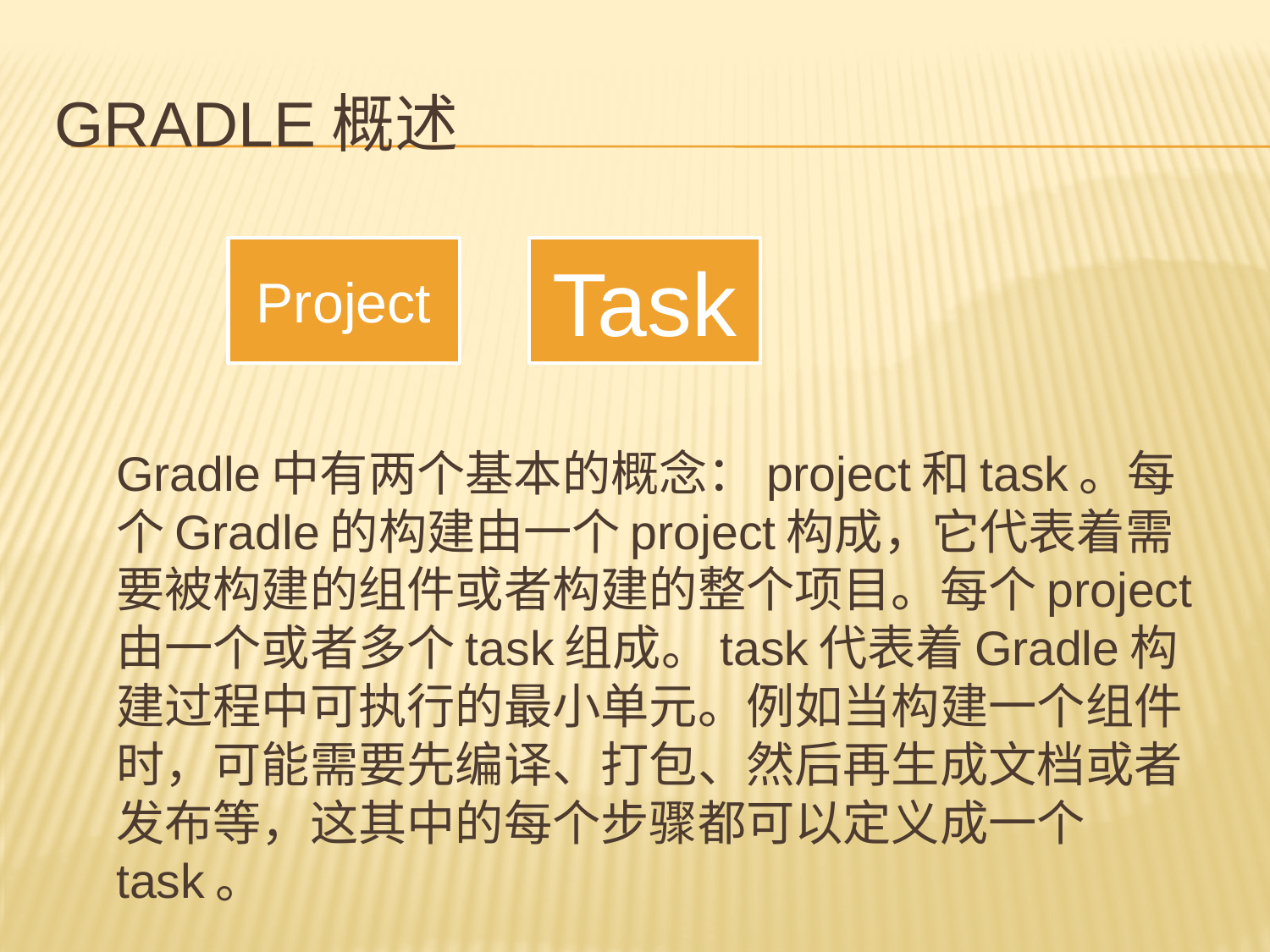

# Gradle概述
Project
Task
		Gradle中有两个基本的概念：project和task。每个Gradle的构建由一个project构成，它代表着需要被构建的组件或者构建的整个项目。每个project由一个或者多个task组成。task代表着Gradle构建过程中可执行的最小单元。例如当构建一个组件时，可能需要先编译、打包、然后再生成文档或者发布等，这其中的每个步骤都可以定义成一个task。